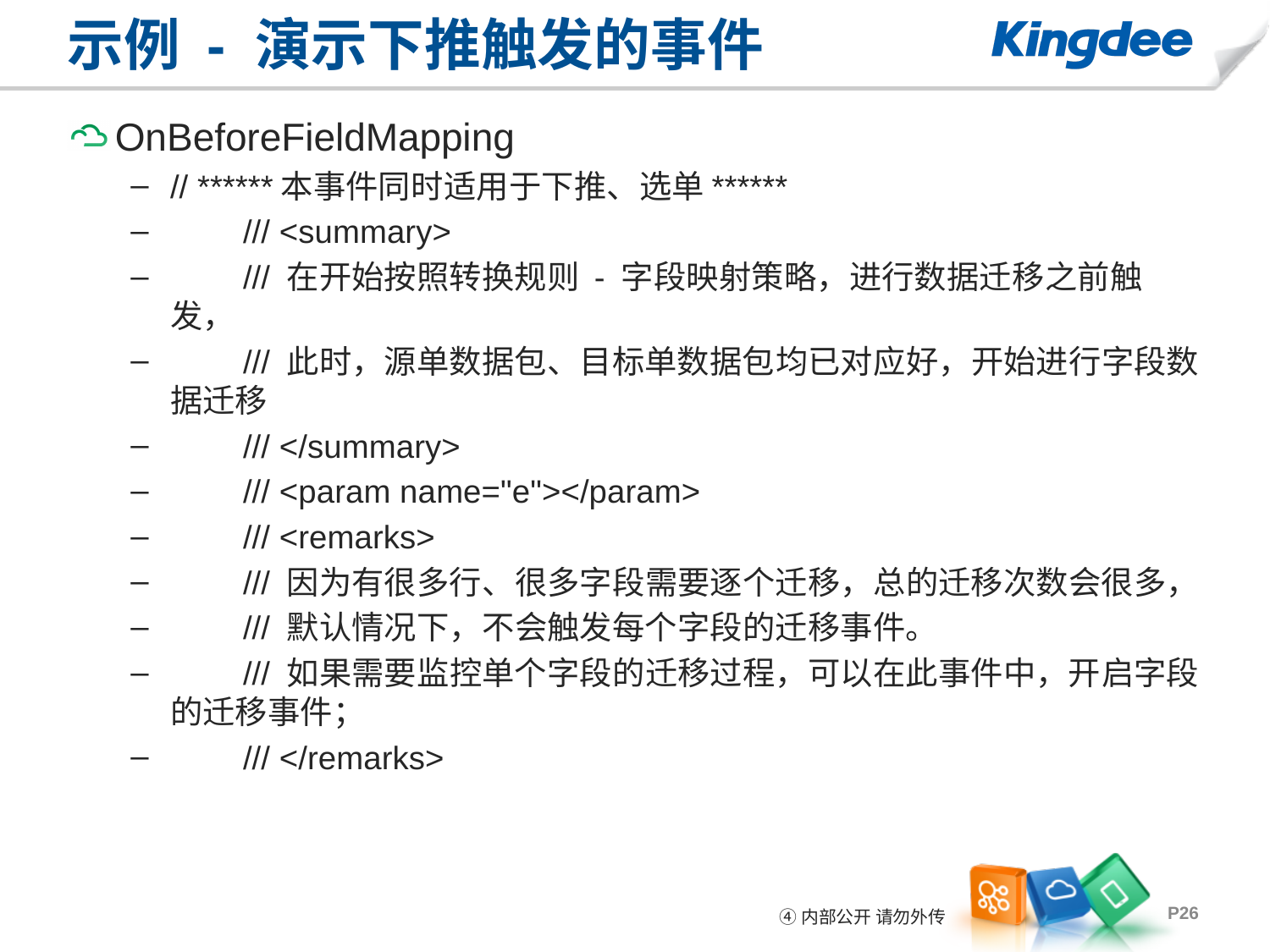

# 示例 - 演示下推触发的事件
OnBeforeFieldMapping
// ******本事件同时适用于下推、选单******
        /// <summary>
        /// 在开始按照转换规则 - 字段映射策略，进行数据迁移之前触发，
        /// 此时，源单数据包、目标单数据包均已对应好，开始进行字段数据迁移
        /// </summary>
        /// <param name="e"></param>
        /// <remarks>
        /// 因为有很多行、很多字段需要逐个迁移，总的迁移次数会很多，
        /// 默认情况下，不会触发每个字段的迁移事件。
        /// 如果需要监控单个字段的迁移过程，可以在此事件中，开启字段的迁移事件；
        /// </remarks>